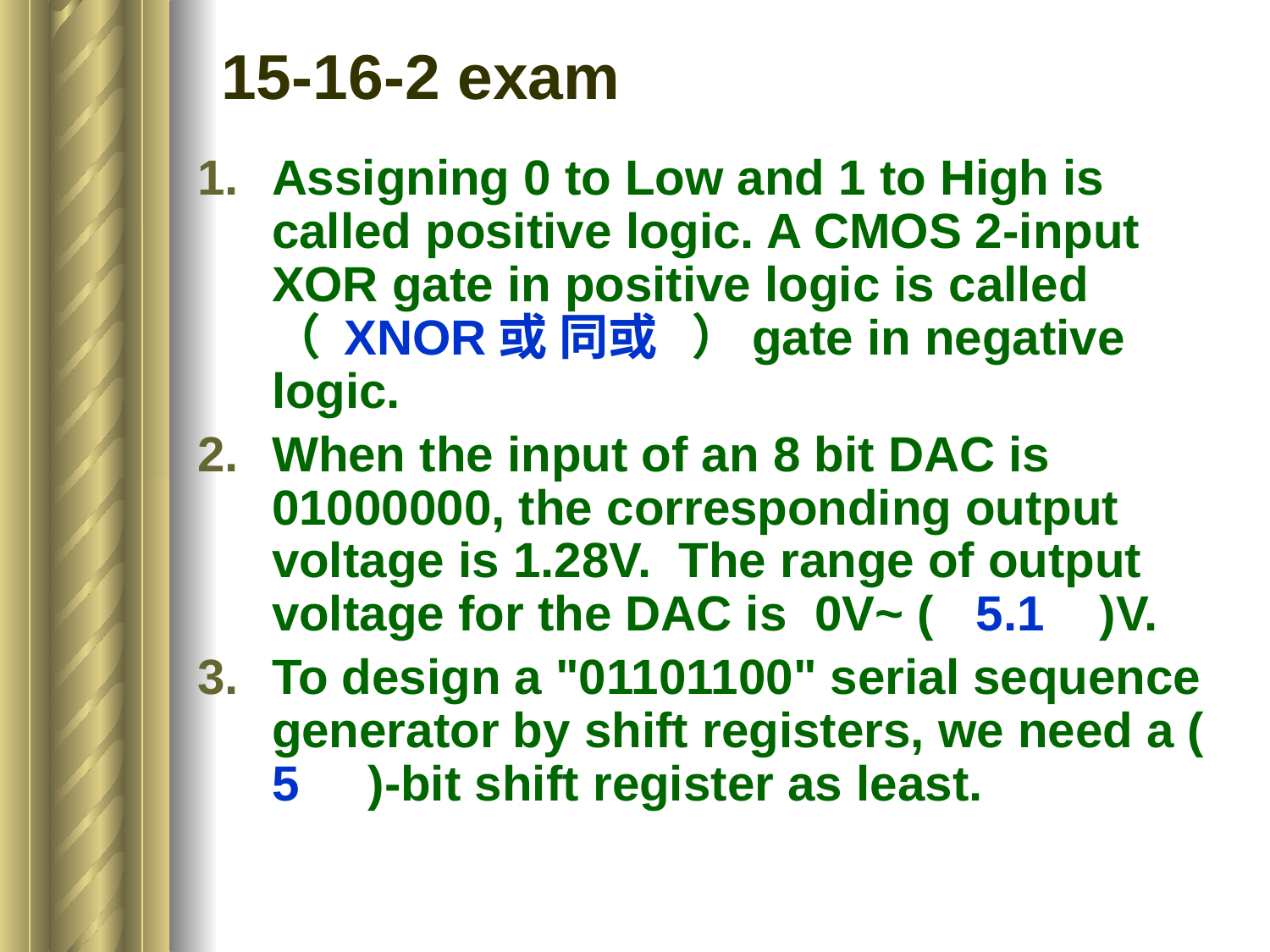

# 15-16-2 exam
Assigning 0 to Low and 1 to High is called positive logic. A CMOS 2-input XOR gate in positive logic is called （ XNOR或 同或   ）gate in negative logic.
When the input of an 8 bit DAC is 01000000, the corresponding output voltage is 1.28V.  The range of output voltage for the DAC is  0V~ (   5.1    )V.
To design a "01101100" serial sequence generator by shift registers, we need a (   5     )-bit shift register as least.